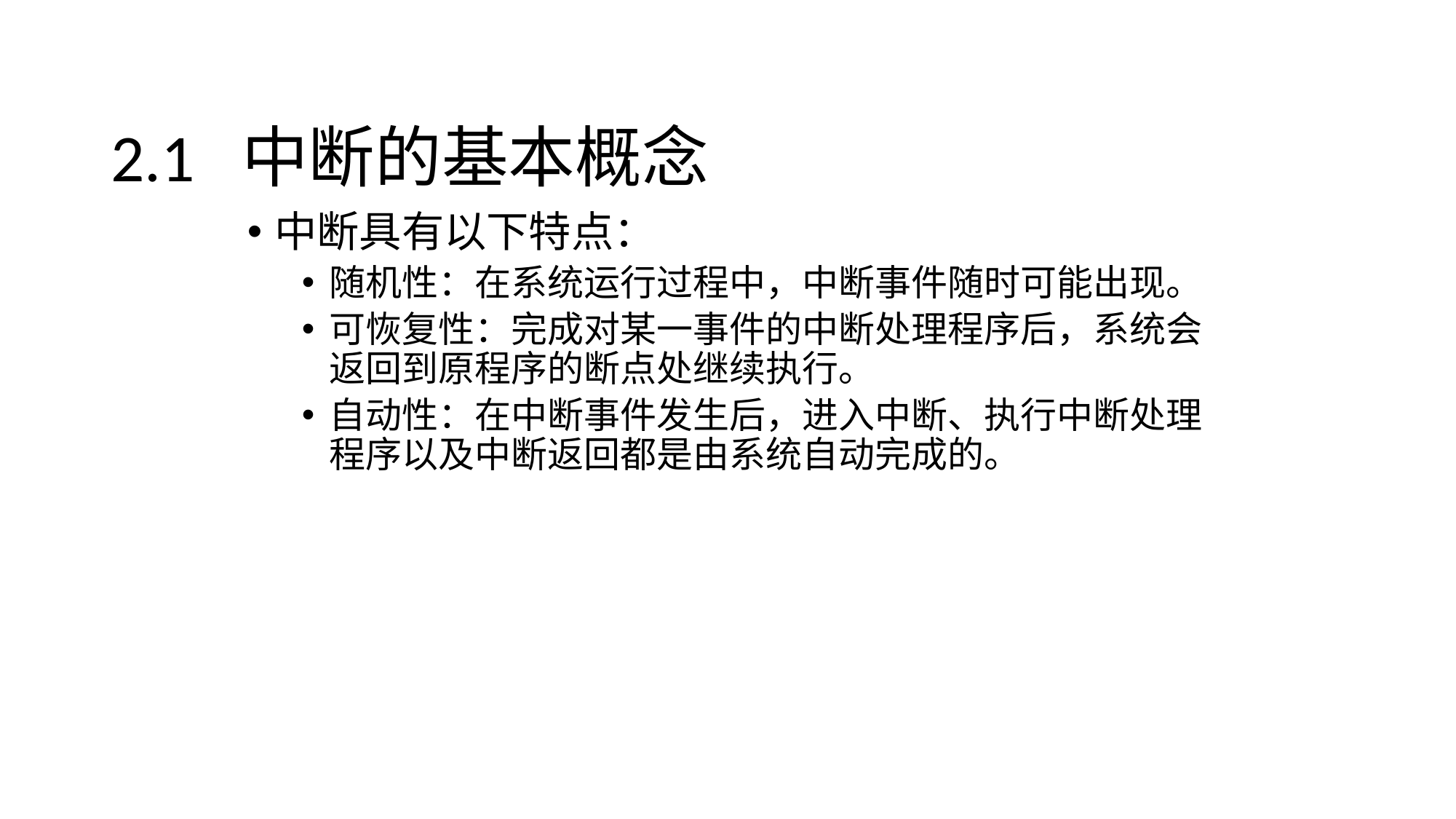

# 2.1  中断的基本概念
中断具有以下特点：
随机性：在系统运行过程中，中断事件随时可能出现。
可恢复性：完成对某一事件的中断处理程序后，系统会返回到原程序的断点处继续执行。
自动性：在中断事件发生后，进入中断、执行中断处理程序以及中断返回都是由系统自动完成的。
3